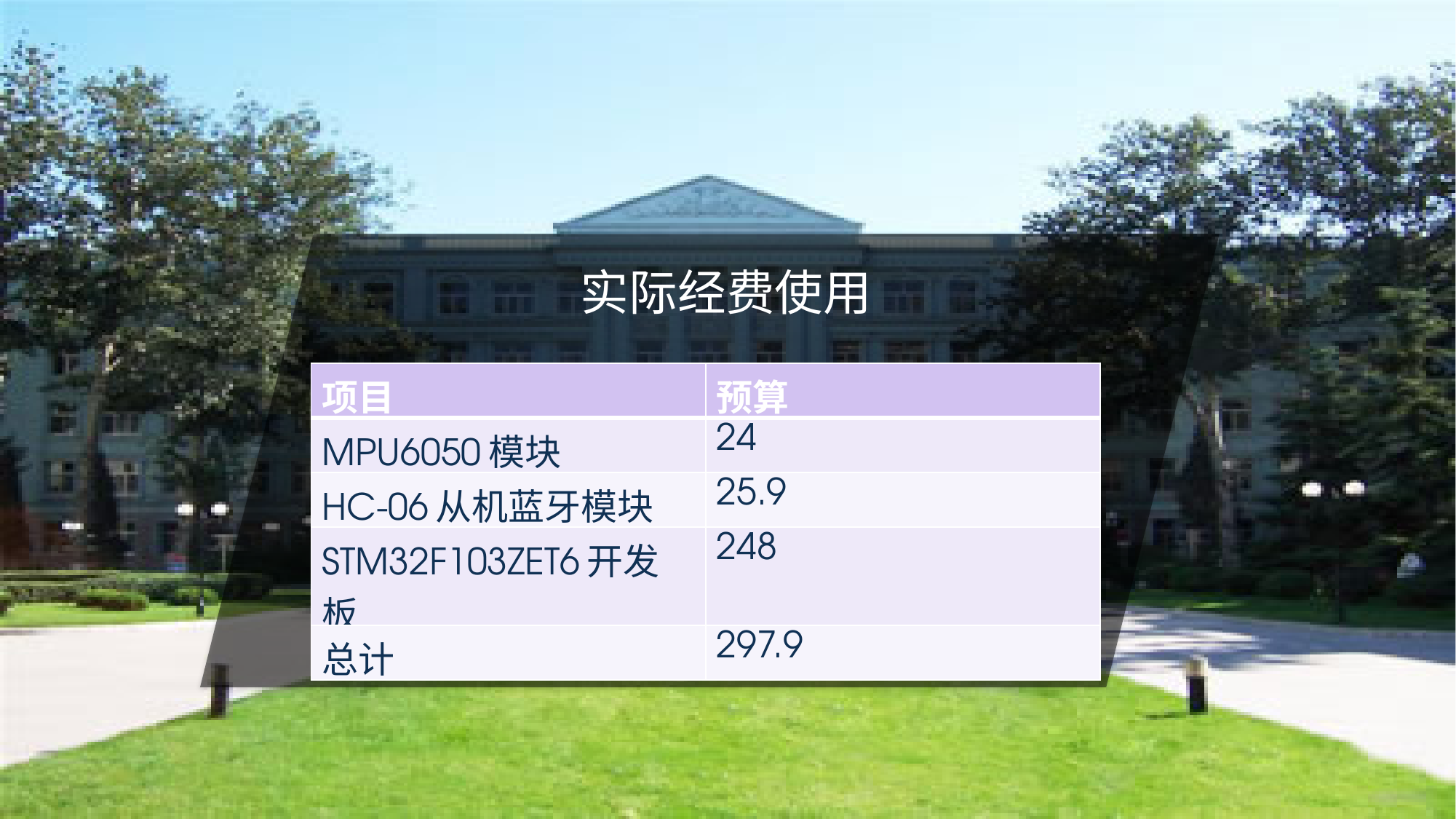

实际经费使用
| 项目 | 预算 |
| --- | --- |
| MPU6050模块 | 24 |
| HC-06从机蓝牙模块 | 25.9 |
| STM32F103ZET6开发板 | 248 |
| 总计 | 297.9 |